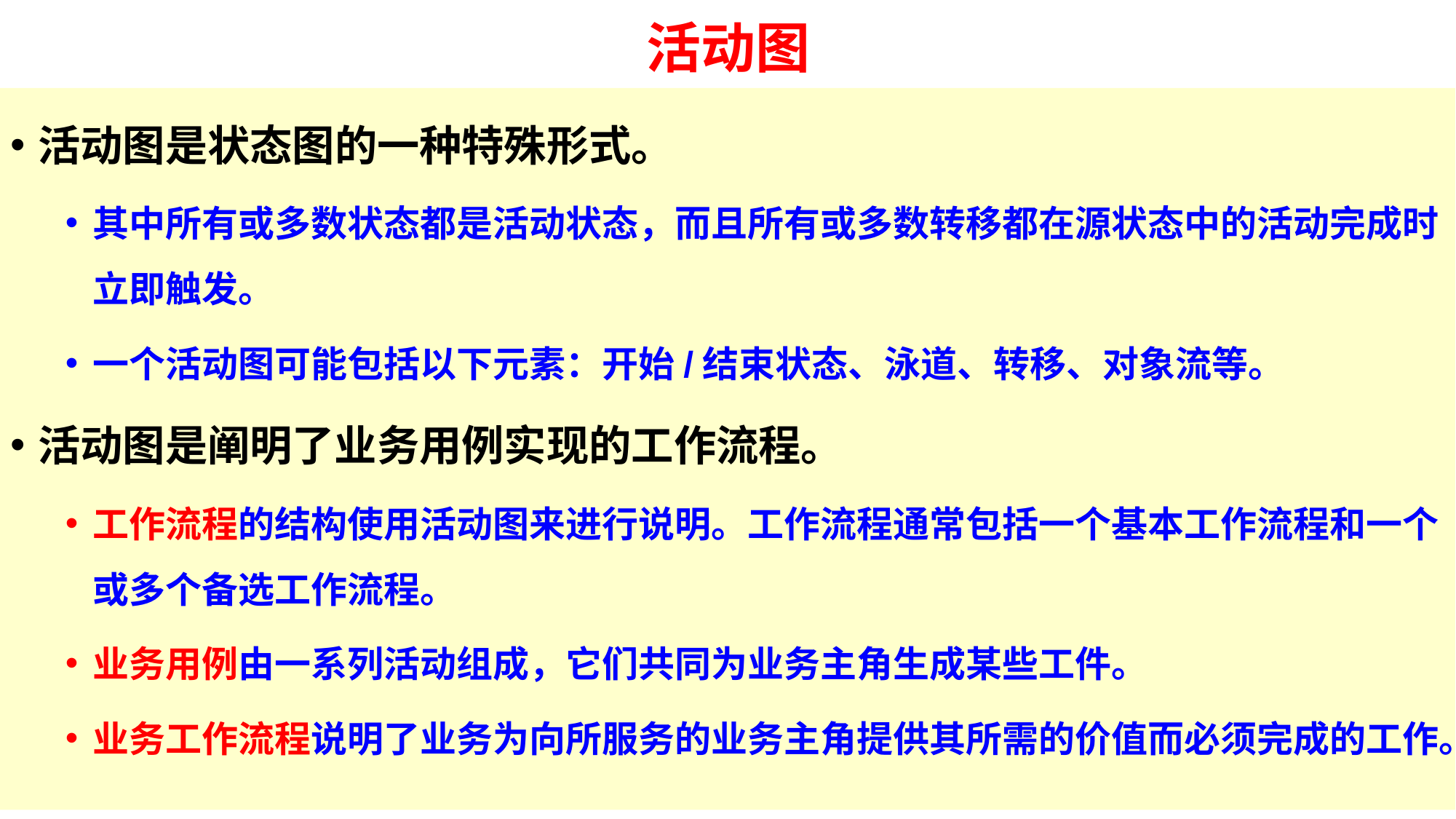

# 活动图
活动图是状态图的一种特殊形式。
其中所有或多数状态都是活动状态，而且所有或多数转移都在源状态中的活动完成时立即触发。
一个活动图可能包括以下元素：开始/结束状态、泳道、转移、对象流等。
活动图是阐明了业务用例实现的工作流程。
工作流程的结构使用活动图来进行说明。工作流程通常包括一个基本工作流程和一个或多个备选工作流程。
业务用例由一系列活动组成，它们共同为业务主角生成某些工件。
业务工作流程说明了业务为向所服务的业务主角提供其所需的价值而必须完成的工作。
22